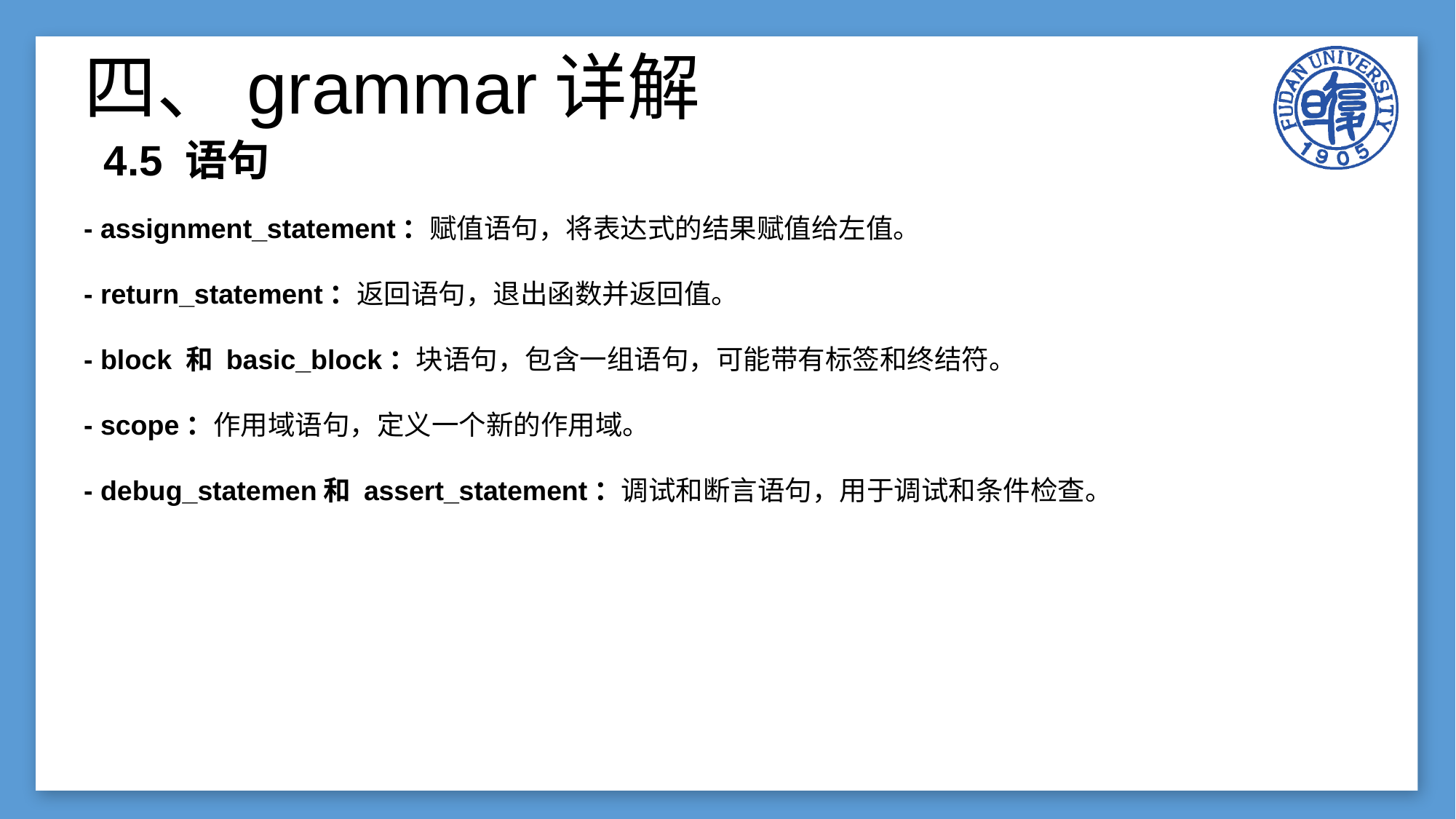

# 四、grammar详解
 4.5 语句
- assignment_statement：赋值语句，将表达式的结果赋值给左值。
- return_statement：返回语句，退出函数并返回值。
- block 和 basic_block：块语句，包含一组语句，可能带有标签和终结符。
- scope：作用域语句，定义一个新的作用域。
- debug_statemen和 assert_statement：调试和断言语句，用于调试和条件检查。
13